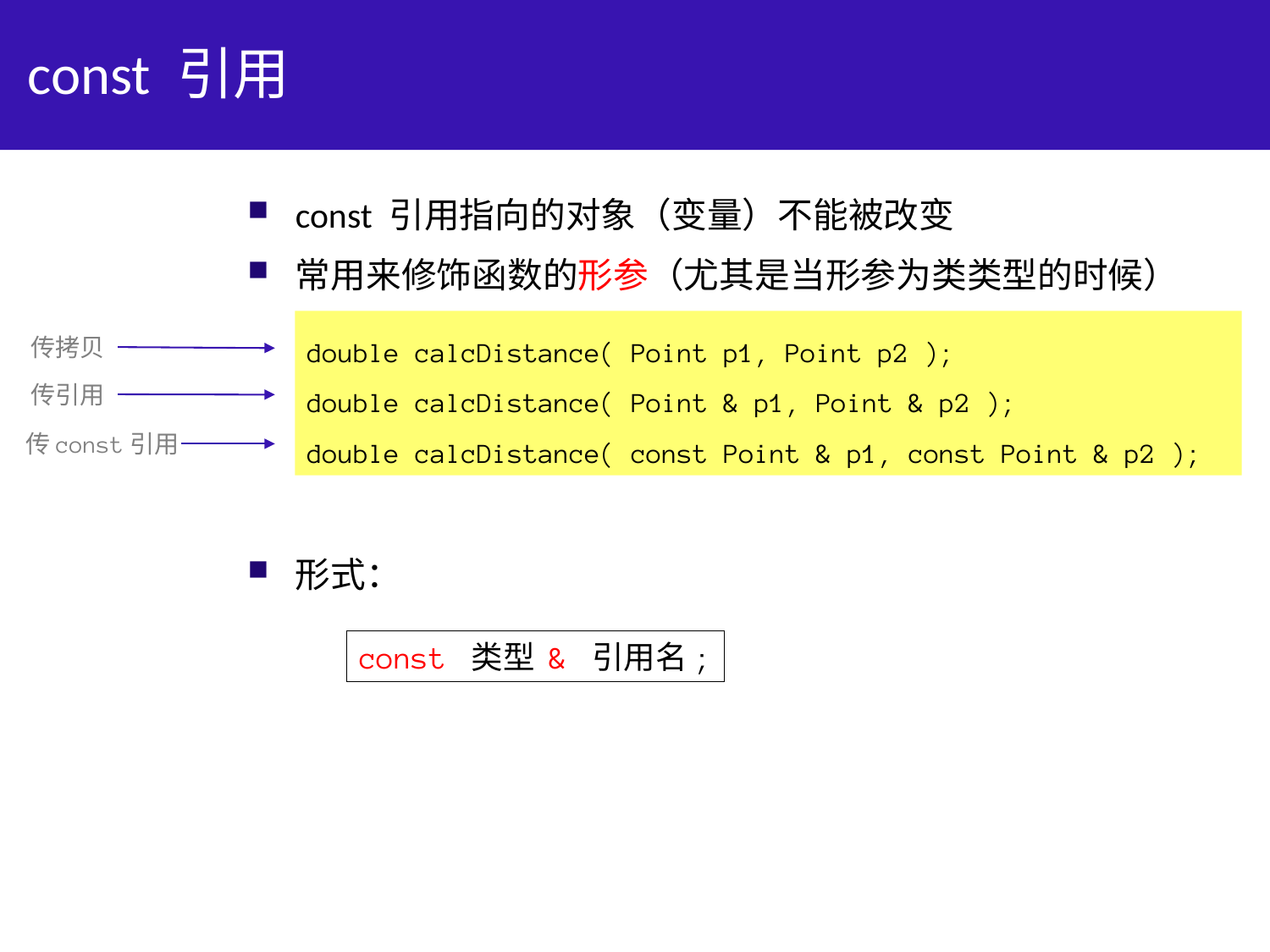

# const 引用
const 引用指向的对象（变量）不能被改变
常用来修饰函数的形参（尤其是当形参为类类型的时候）

形式：

double calcDistance( Point p1, Point p2 );
double calcDistance( Point & p1, Point & p2 );
double calcDistance( const Point & p1, const Point & p2 );
传拷贝
传引用
传const引用
const 类型 & 引用名;
35